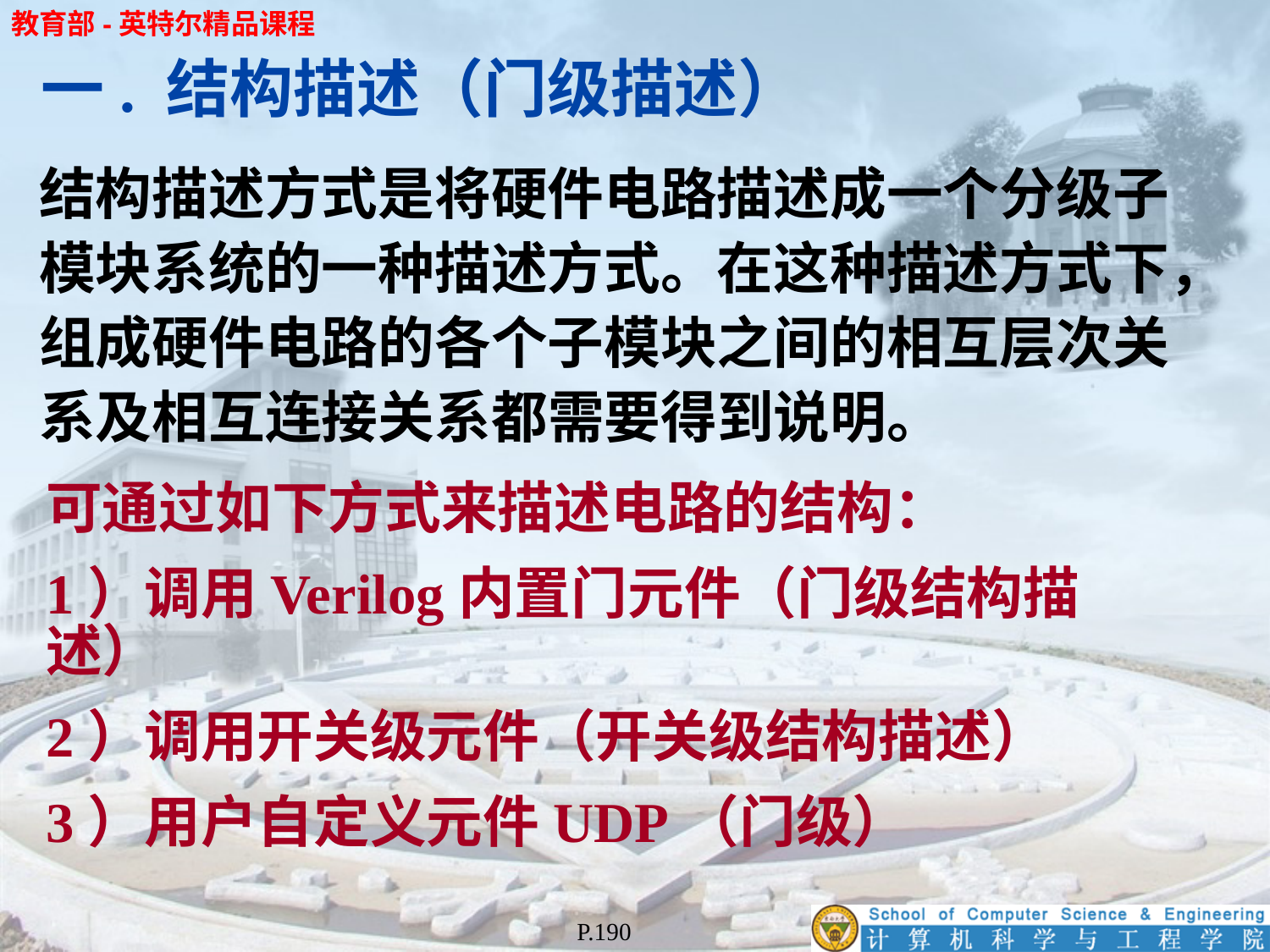

一. 结构描述（门级描述）
结构描述方式是将硬件电路描述成一个分级子模块系统的一种描述方式。在这种描述方式下，组成硬件电路的各个子模块之间的相互层次关系及相互连接关系都需要得到说明。
可通过如下方式来描述电路的结构：
1）调用Verilog内置门元件（门级结构描述）
2）调用开关级元件（开关级结构描述）
3）用户自定义元件UDP（门级）
P.190